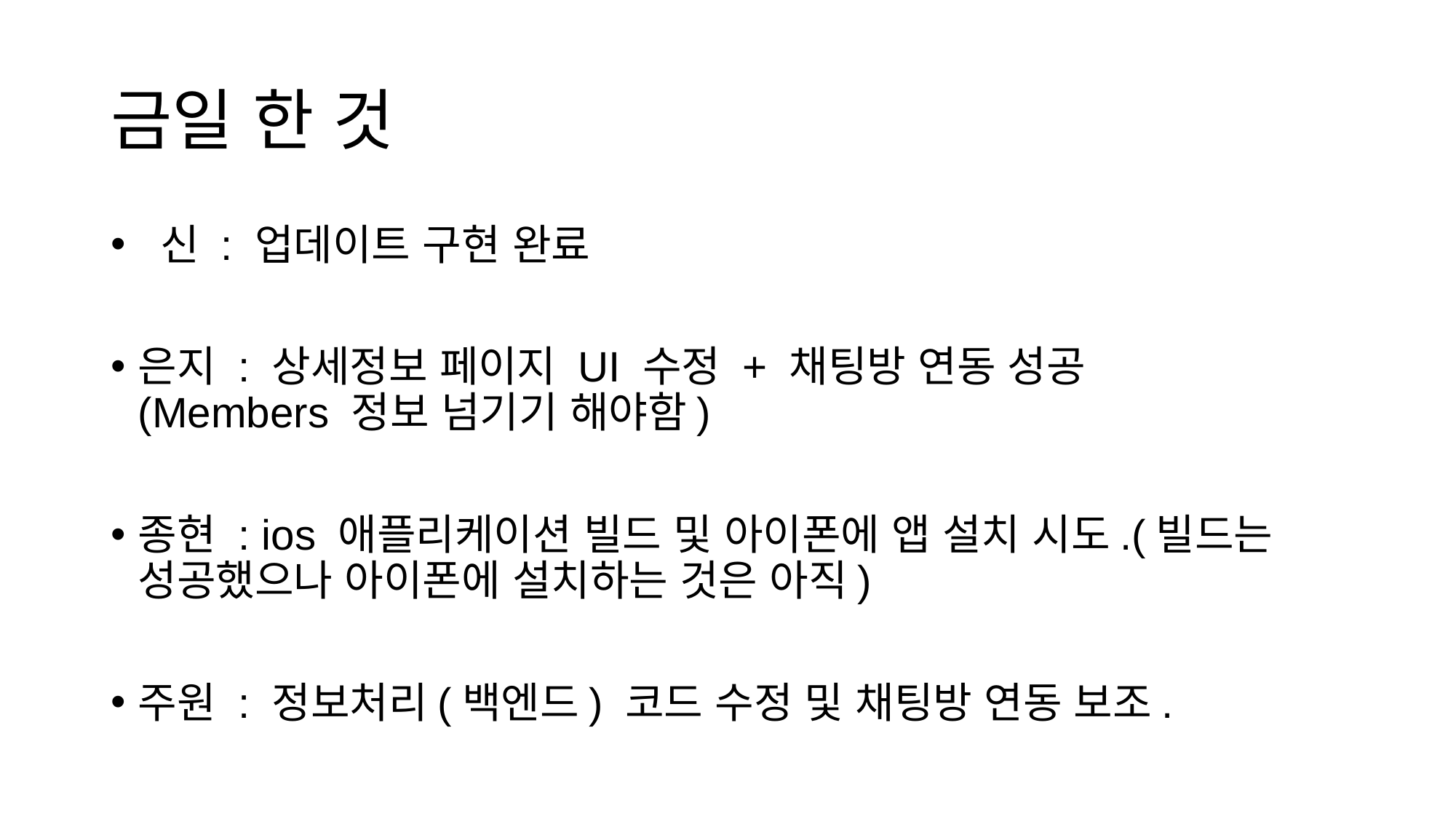

# 금일 한 것
 신 : 업데이트 구현 완료

은지 : 상세정보 페이지 UI 수정 + 채팅방 연동 성공
(Members 정보 넘기기 해야함)

종현 : ios 애플리케이션 빌드 및 아이폰에 앱 설치 시도.(빌드는 성공했으나 아이폰에 설치하는 것은 아직)

주원 : 정보처리(백엔드) 코드 수정 및 채팅방 연동 보조.